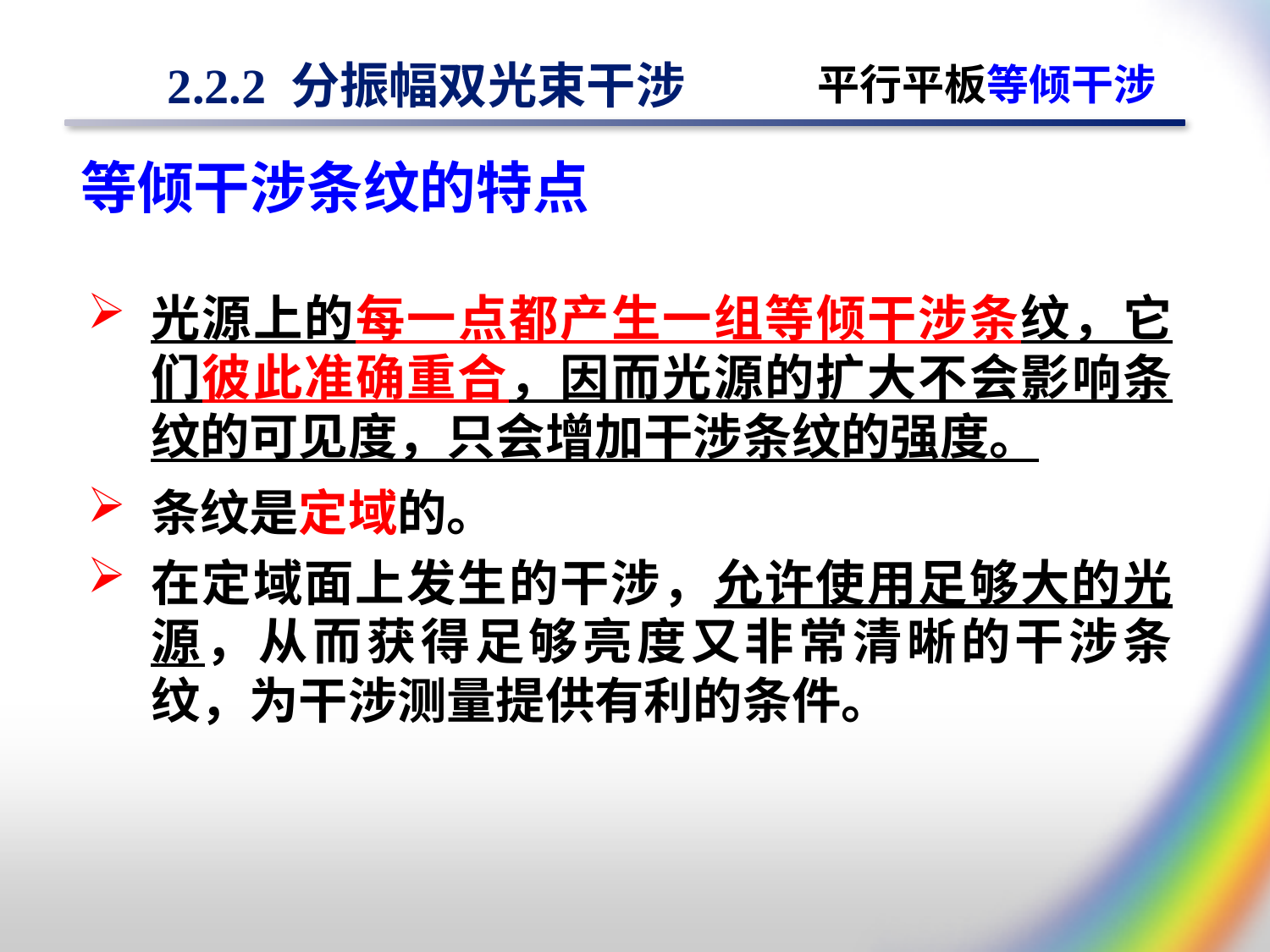

# 2.2.2 分振幅双光束干涉
平行平板等倾干涉

等倾干涉条纹的特点
光源上的每一点都产生一组等倾干涉条纹，它们彼此准确重合，因而光源的扩大不会影响条纹的可见度，只会增加干涉条纹的强度。
条纹是定域的。
在定域面上发生的干涉，允许使用足够大的光源，从而获得足够亮度又非常清晰的干涉条纹，为干涉测量提供有利的条件。